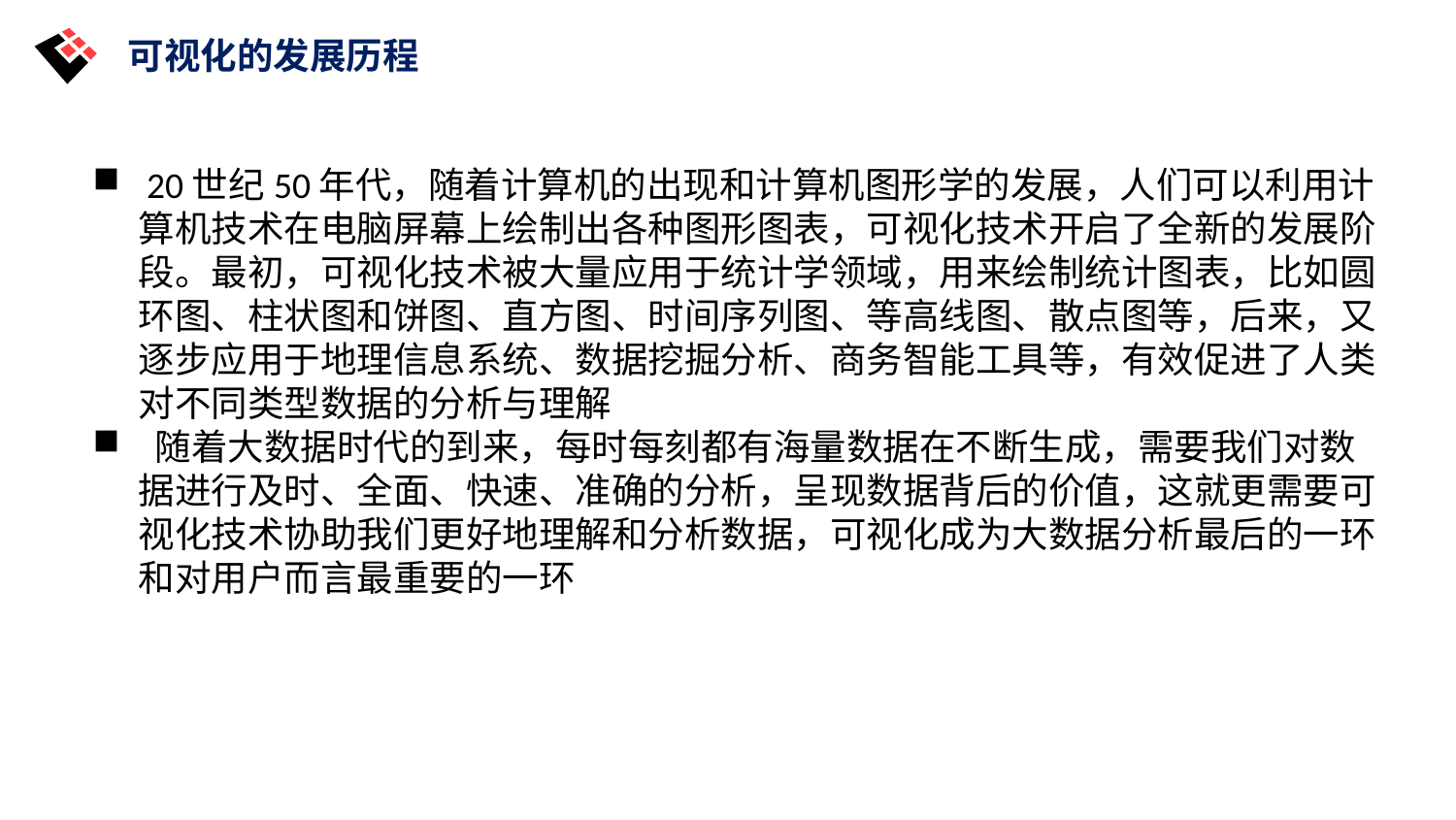

可视化的发展历程

 20世纪50年代，随着计算机的出现和计算机图形学的发展，人们可以利用计算机技术在电脑屏幕上绘制出各种图形图表，可视化技术开启了全新的发展阶段。最初，可视化技术被大量应用于统计学领域，用来绘制统计图表，比如圆环图、柱状图和饼图、直方图、时间序列图、等高线图、散点图等，后来，又逐步应用于地理信息系统、数据挖掘分析、商务智能工具等，有效促进了人类对不同类型数据的分析与理解
 随着大数据时代的到来，每时每刻都有海量数据在不断生成，需要我们对数据进行及时、全面、快速、准确的分析，呈现数据背后的价值，这就更需要可视化技术协助我们更好地理解和分析数据，可视化成为大数据分析最后的一环和对用户而言最重要的一环